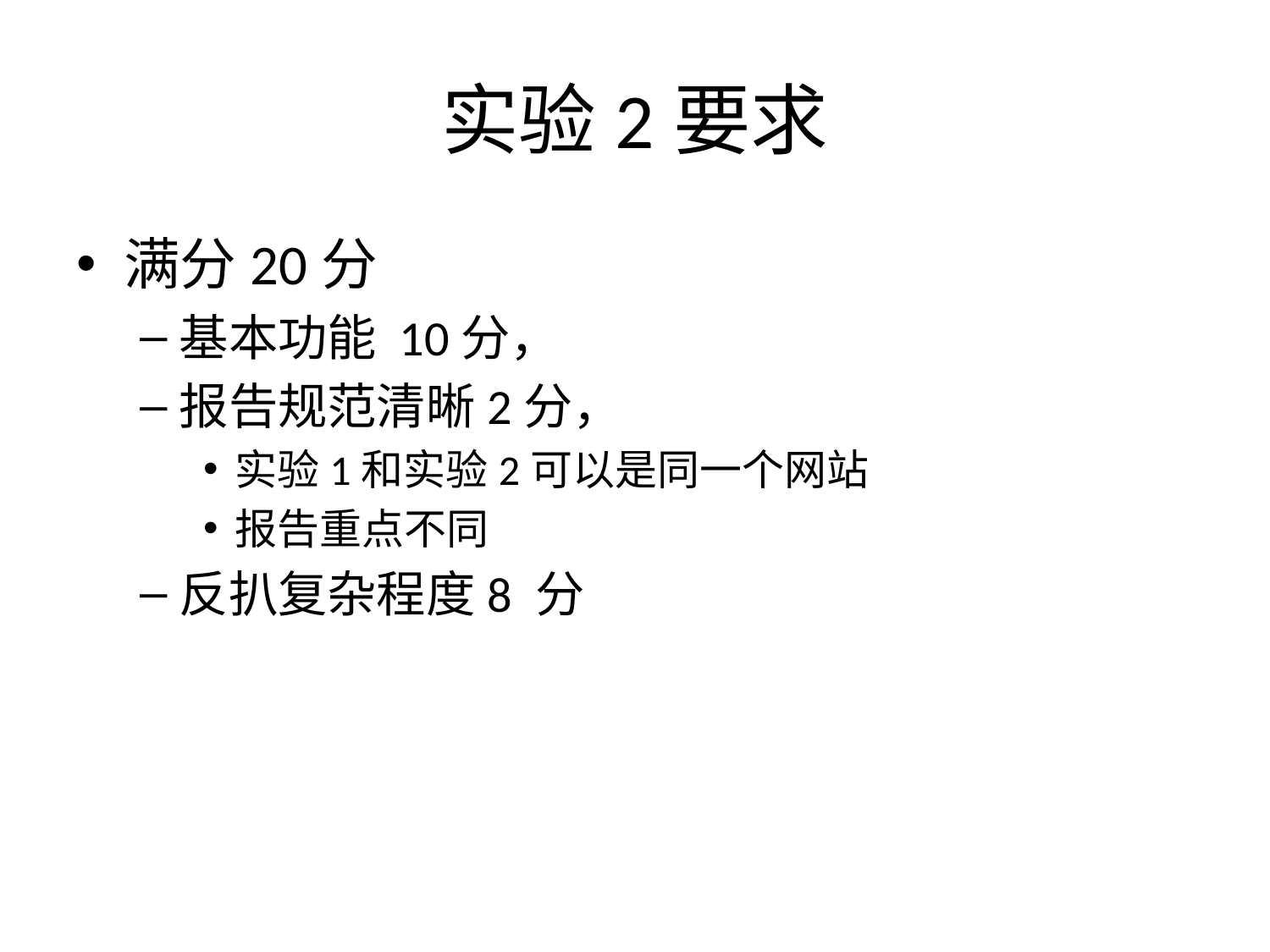

# 实验2要求
满分20分
基本功能 10分，
报告规范清晰2分，
实验1和实验2可以是同一个网站
报告重点不同
反扒复杂程度8 分